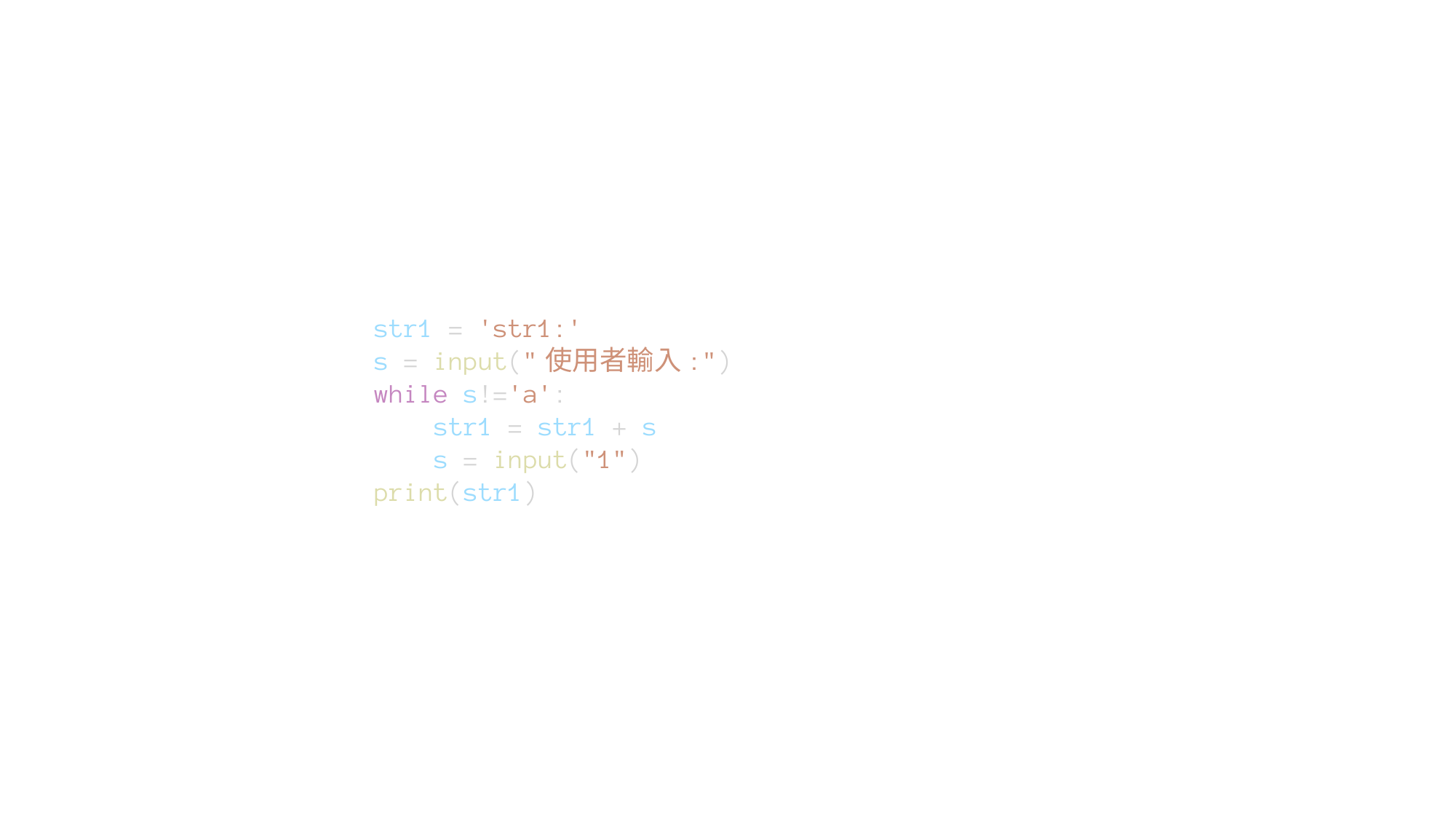

str1 = 'str1:'
s = input("使用者輸入:")
while s!='a':
    str1 = str1 + s
    s = input("1")
print(str1)